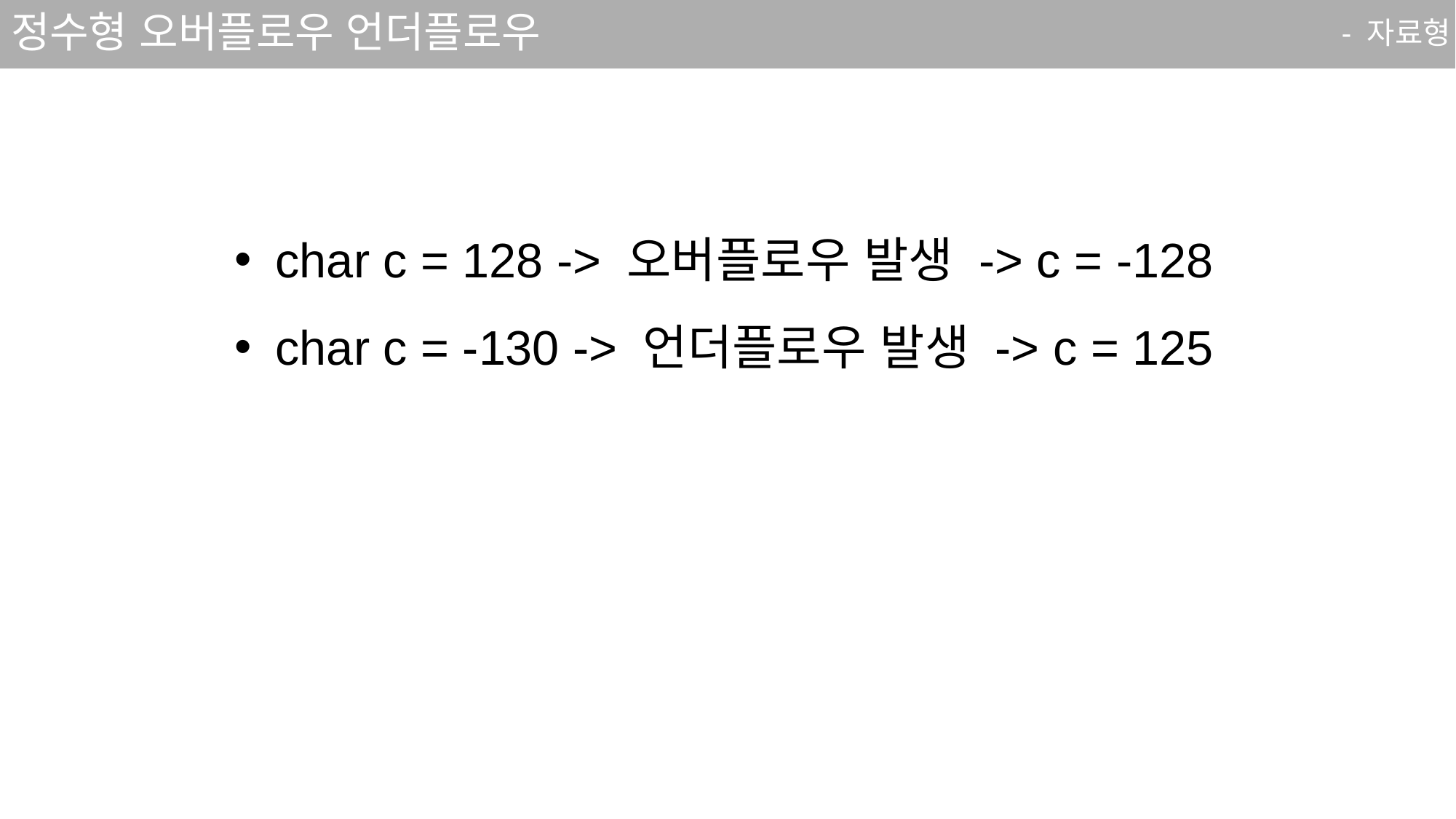

# 정수형 오버플로우 언더플로우
- 자료형
char c = 128 -> 오버플로우 발생 -> c = -128
char c = -130 -> 언더플로우 발생 -> c = 125